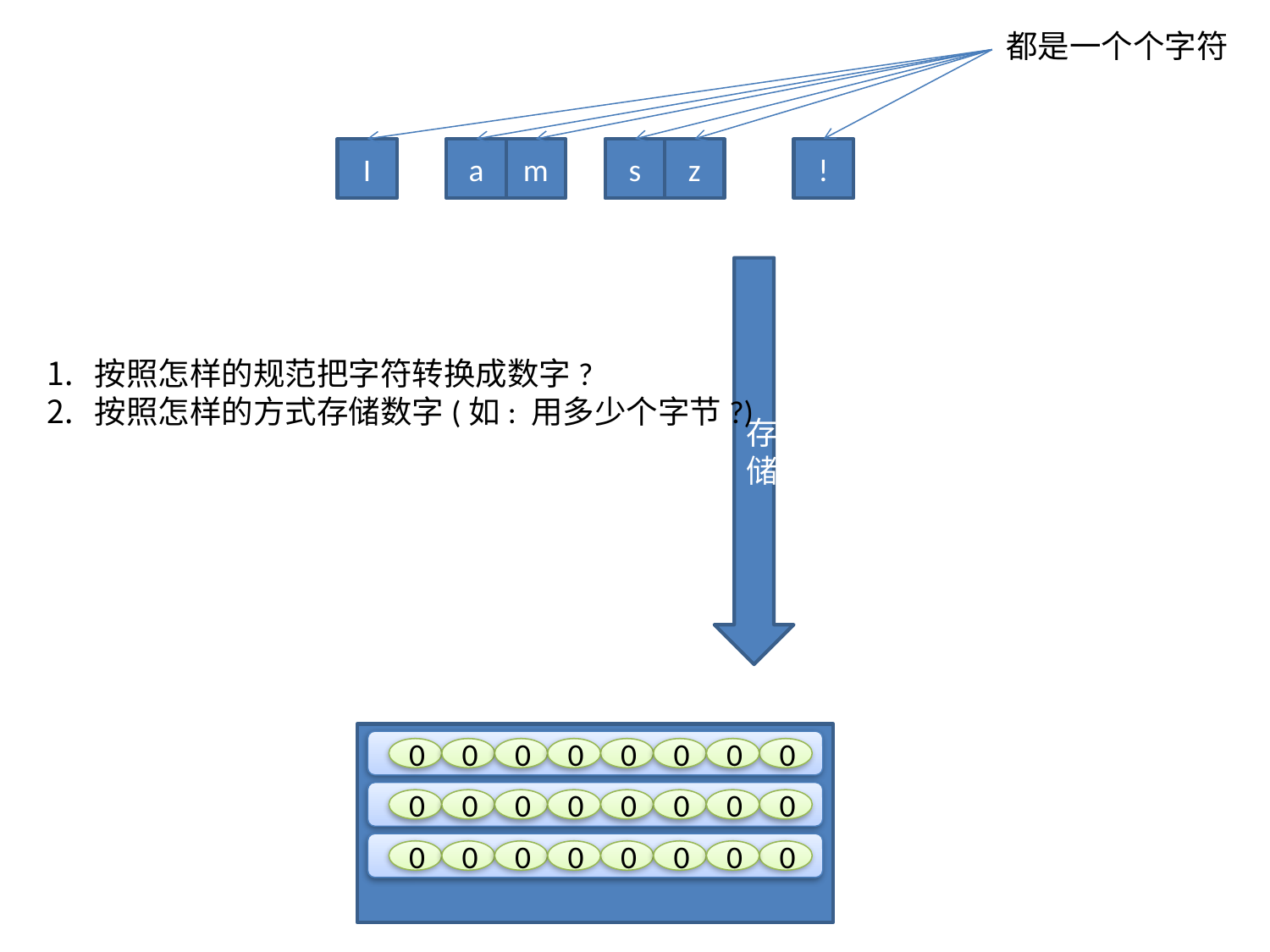

都是一个个字符
I
a
m
s
z
!
存储
按照怎样的规范把字符转换成数字?
按照怎样的方式存储数字(如: 用多少个字节?)

0
0
0
0
0
0
0
0

0
0
0
0
0
0
0
0

0
0
0
0
0
0
0
0